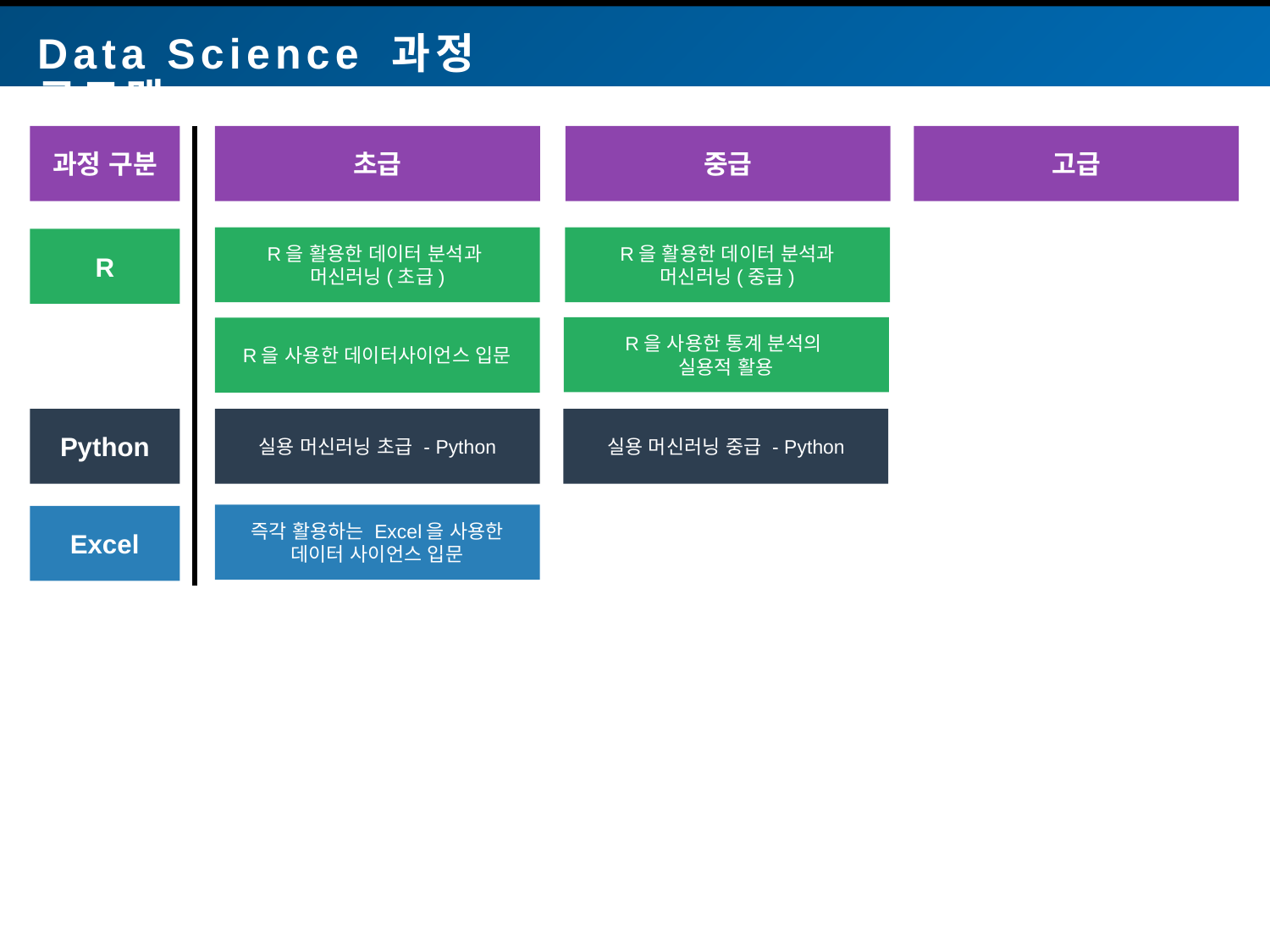

Data Science 과정 로드맵
과정 구분
초급
중급
고급
R을 활용한 데이터 분석과
머신러닝(초급)
R을 활용한 데이터 분석과
머신러닝(중급)
R
R을 사용한 통계 분석의
실용적 활용
R을 사용한 데이터사이언스 입문
실용 머신러닝 초급 - Python
실용 머신러닝 중급 - Python
Python
즉각 활용하는 Excel을 사용한
데이터 사이언스 입문
Excel